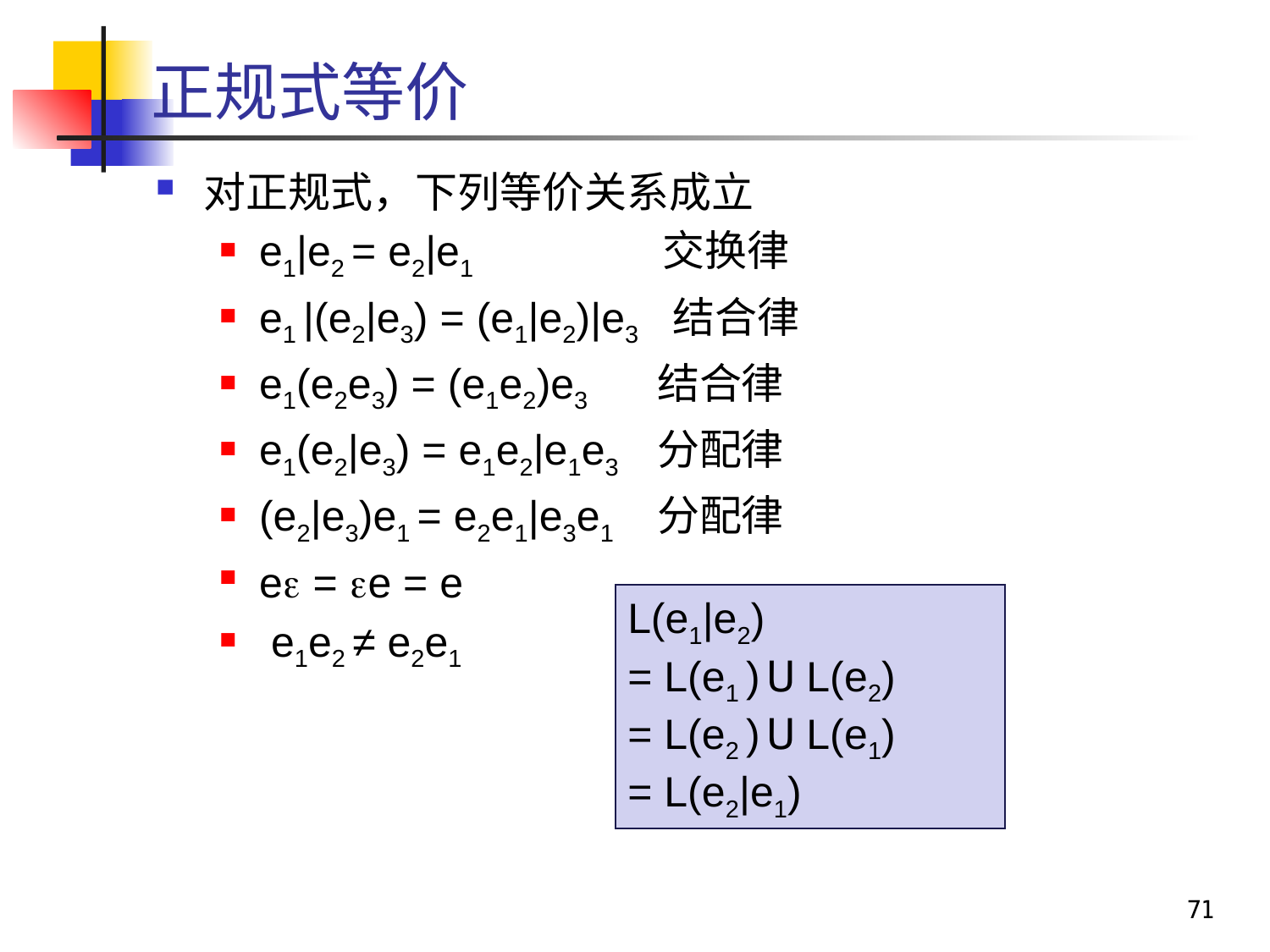

# 正规式等价
对正规式，下列等价关系成立
e1|e2 = e2|e1    		 交换律
e1 |(e2|e3) = (e1|e2)|e3  结合律
e1(e2e3) = (e1e2)e3   	 结合律
e1(e2|e3) = e1e2|e1e3   	 分配律
(e2|e3)e1 = e2e1|e3e1	 分配律
eε = εe = e
 e1e2 ≠ e2e1

L(e1|e2)
= L(e1 ) U L(e2)
= L(e2 ) U L(e1)
= L(e2|e1)
71